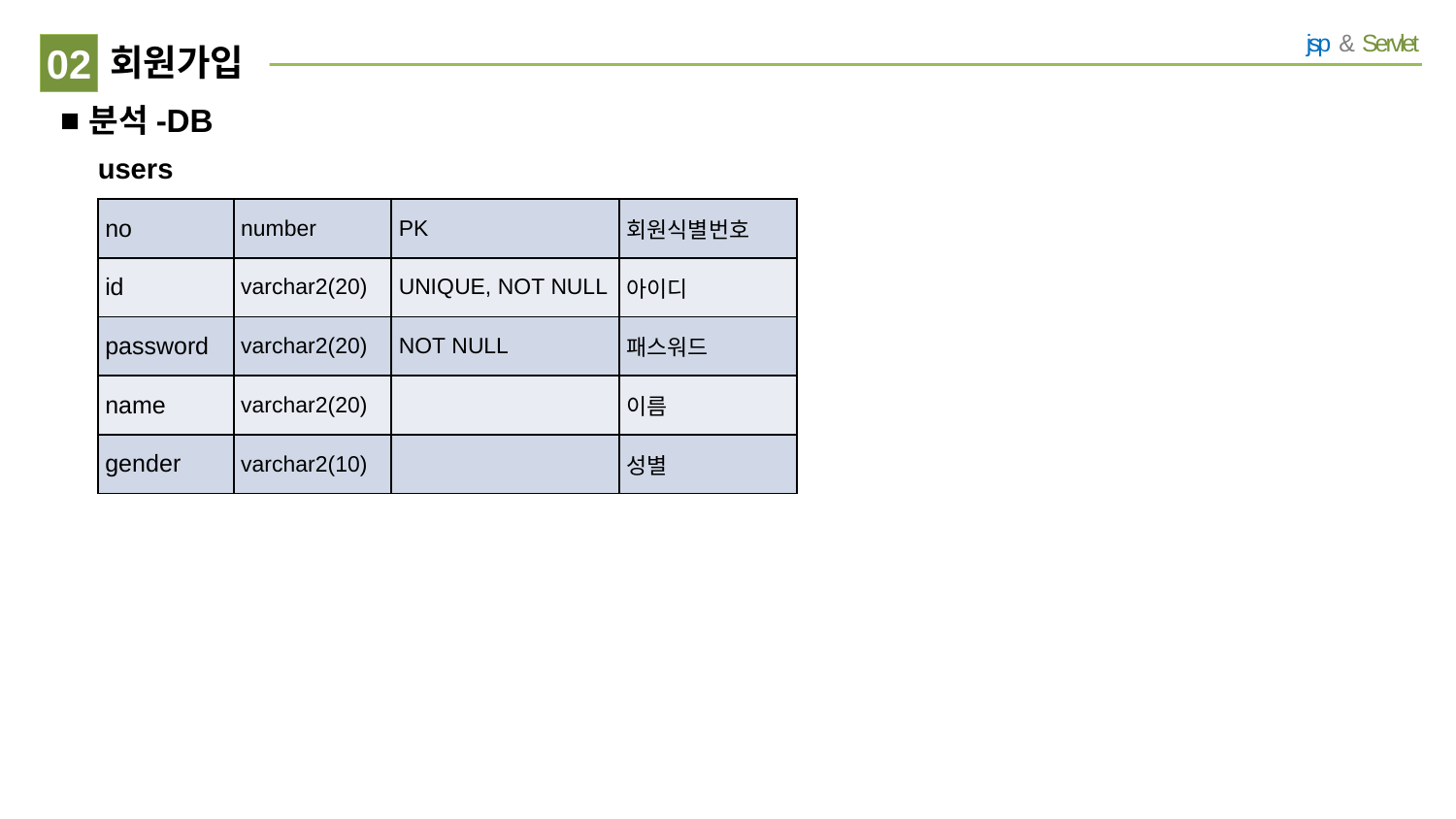

02
# 회원가입
분석-DB
| users |  |  |  |
| --- | --- | --- | --- |
| no | number | PK | 회원식별번호 |
| id | varchar2(20) | UNIQUE, NOT NULL | 아이디 |
| password | varchar2(20) | NOT NULL | 패스워드 |
| name | varchar2(20) |  | 이름 |
| gender | varchar2(10) |  | 성별 |